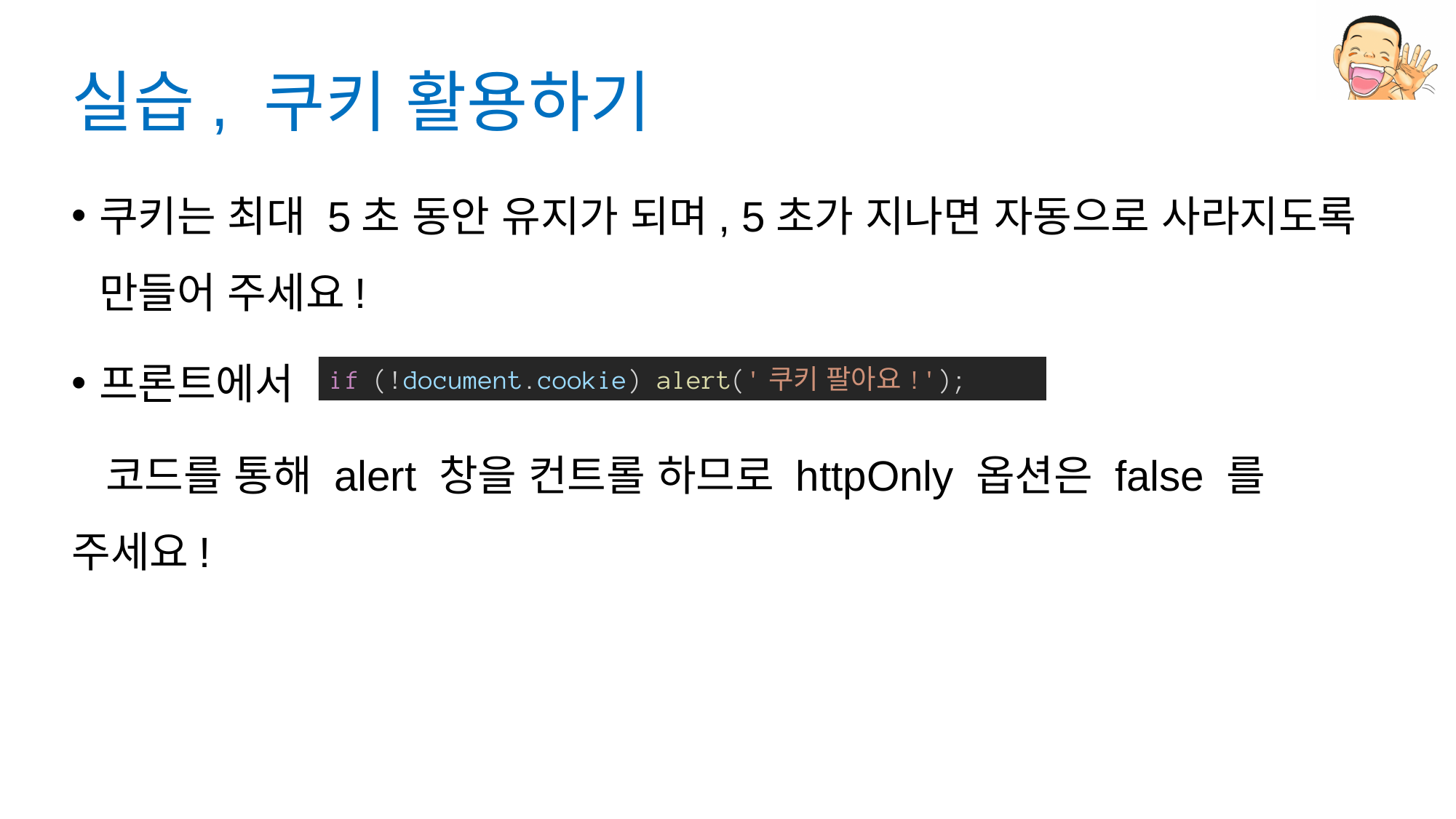

# 실습, 쿠키 활용하기
쿠키는 최대 5초 동안 유지가 되며, 5초가 지나면 자동으로 사라지도록 만들어 주세요!
프론트에서
  코드를 통해 alert 창을 컨트롤 하므로 httpOnly 옵션은 false 를 주세요!
if (!document.cookie) alert('쿠키 팔아요!');